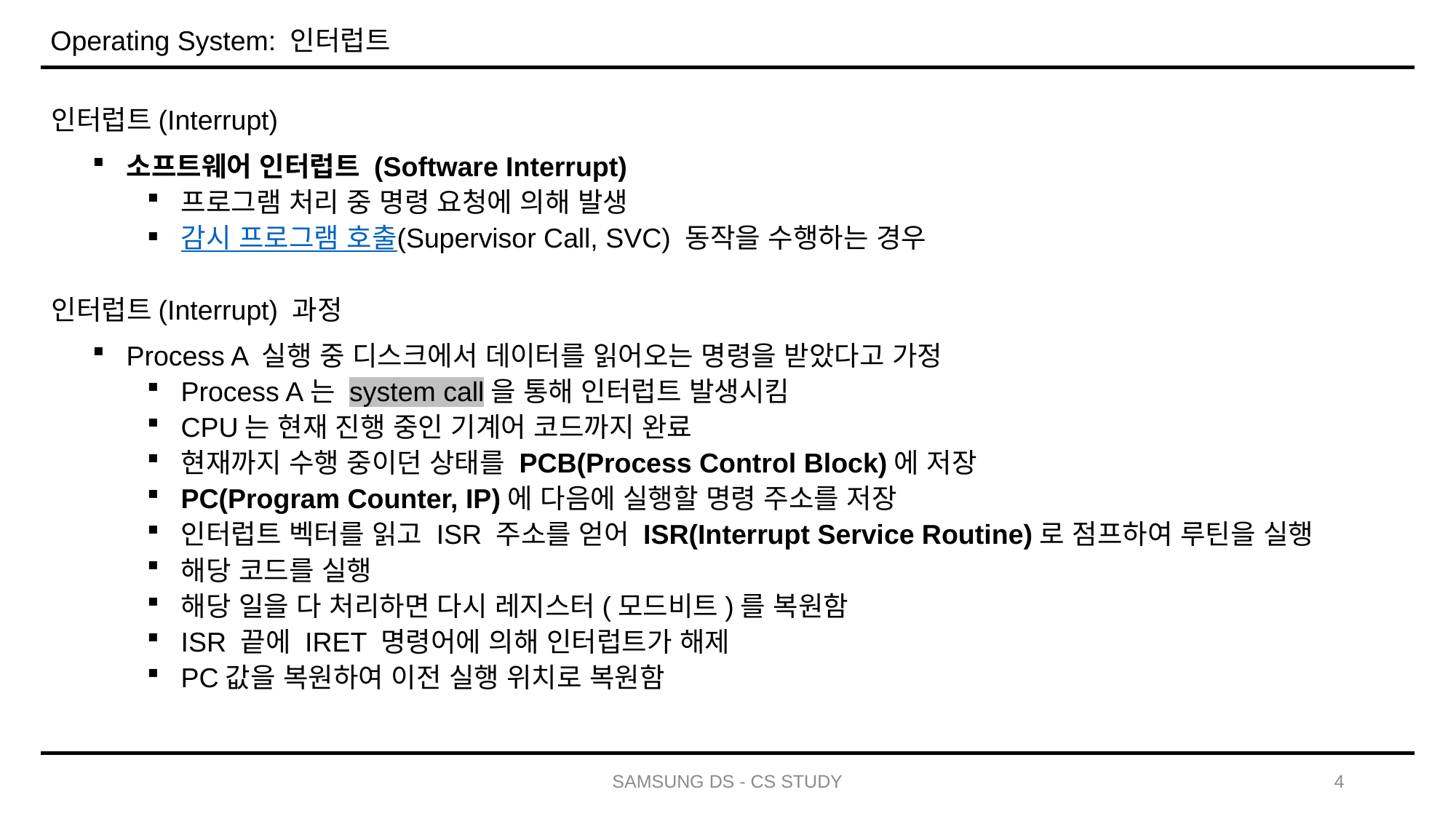

Operating System: 인터럽트
인터럽트(Interrupt)
소프트웨어 인터럽트 (Software Interrupt)
프로그램 처리 중 명령 요청에 의해 발생
감시 프로그램 호출(Supervisor Call, SVC) 동작을 수행하는 경우
인터럽트(Interrupt) 과정
Process A 실행 중 디스크에서 데이터를 읽어오는 명령을 받았다고 가정
Process A는 system call을 통해 인터럽트 발생시킴
CPU는 현재 진행 중인 기계어 코드까지 완료
현재까지 수행 중이던 상태를 PCB(Process Control Block)에 저장
PC(Program Counter, IP)에 다음에 실행할 명령 주소를 저장
인터럽트 벡터를 읽고 ISR 주소를 얻어 ISR(Interrupt Service Routine)로 점프하여 루틴을 실행
해당 코드를 실행
해당 일을 다 처리하면 다시 레지스터(모드비트)를 복원함
ISR 끝에 IRET 명령어에 의해 인터럽트가 해제
PC값을 복원하여 이전 실행 위치로 복원함
SAMSUNG DS - CS STUDY
4